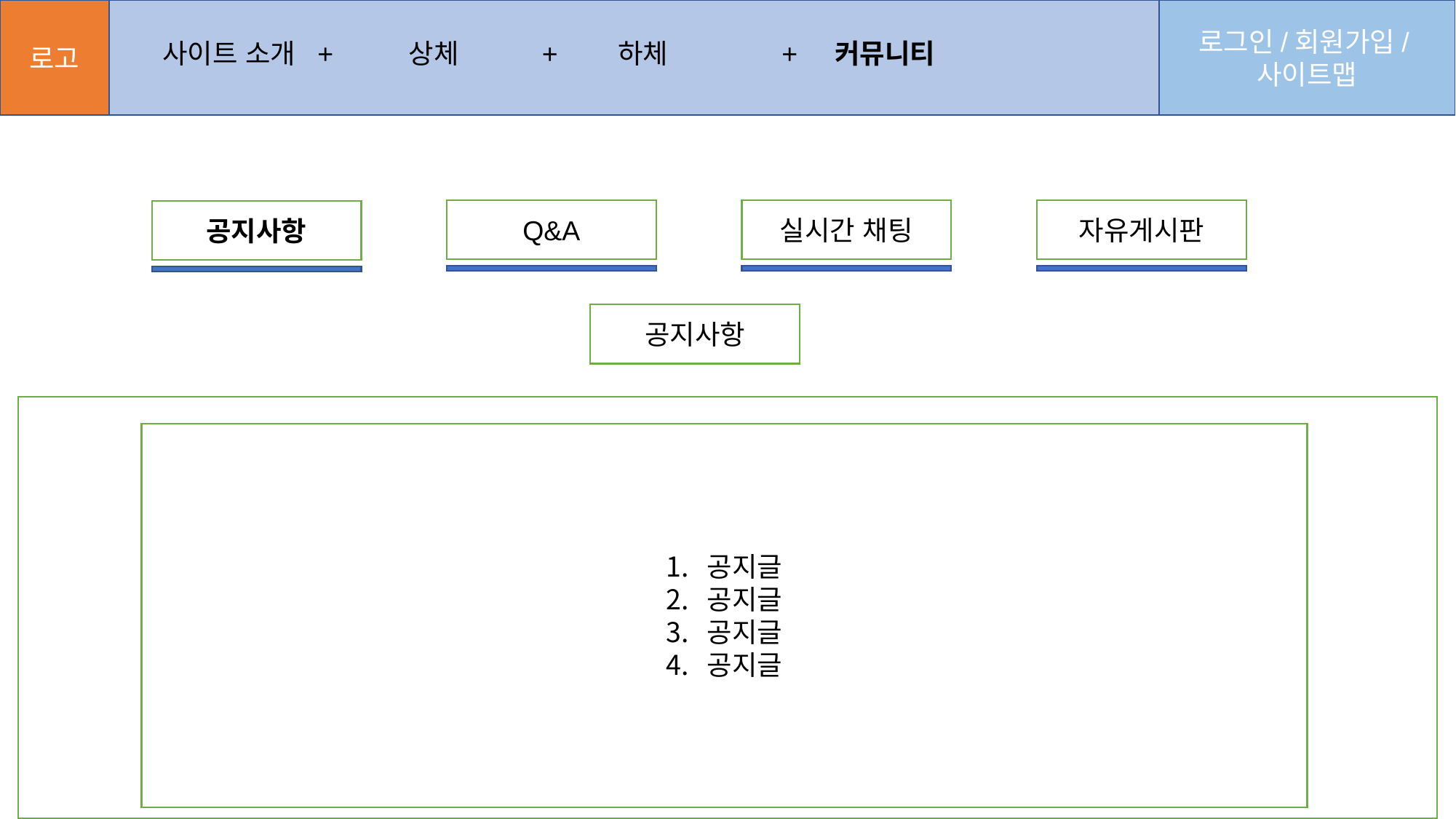

로고

로그인/회원가입/사이트맵
사이트 소개  +         상체          +       하체              +    커뮤니티
Q&A
실시간 채팅
자유게시판
공지사항

공지사항

공지글
공지글
공지글
공지글